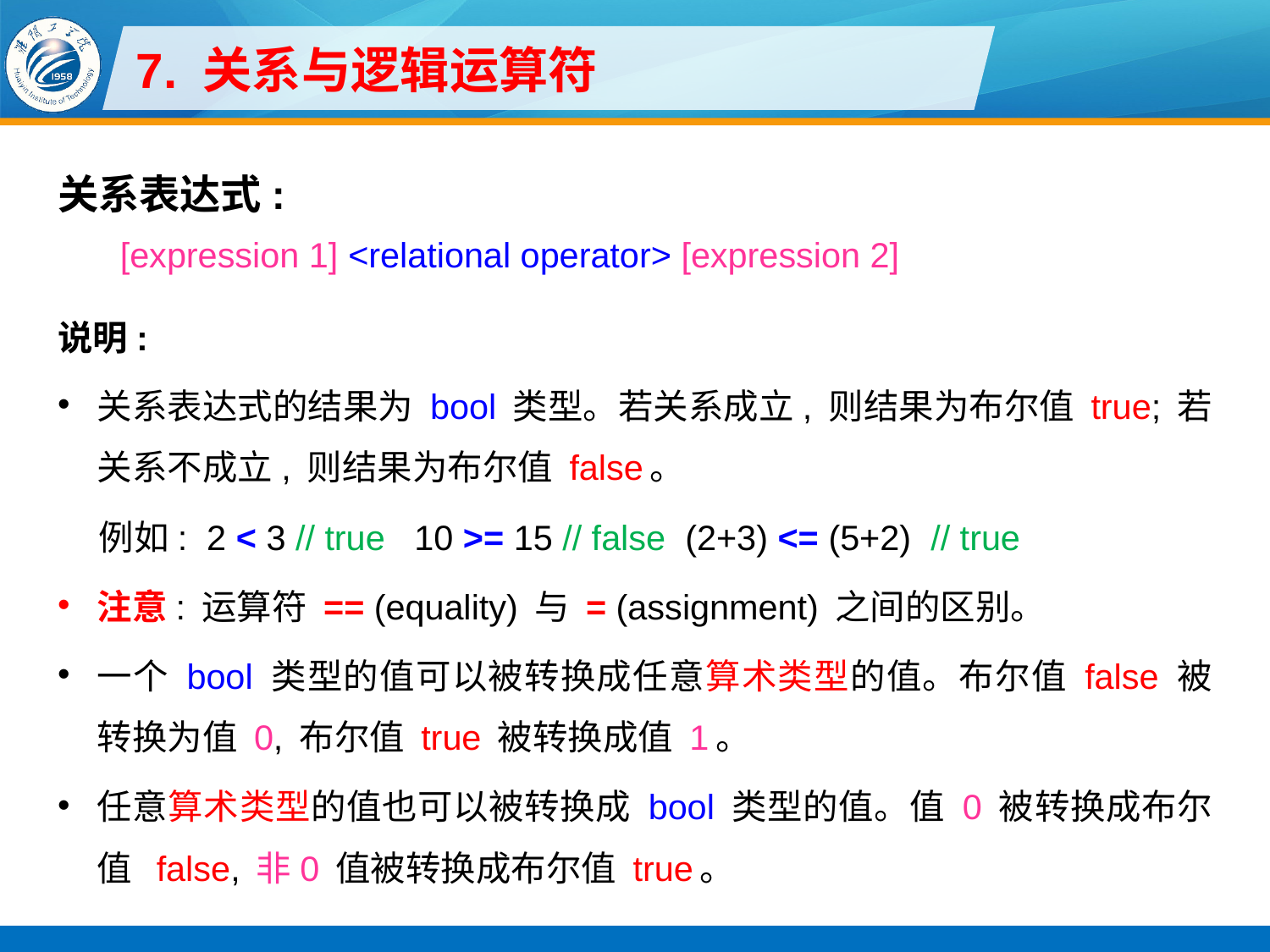

# 7. 关系与逻辑运算符
关系表达式:
[expression 1] <relational operator> [expression 2]
说明:
关系表达式的结果为 bool 类型。若关系成立, 则结果为布尔值 true; 若关系不成立, 则结果为布尔值 false。
例如:  2 < 3 // true   10 >= 15 // false  (2+3) <= (5+2)  // true
注意: 运算符 == (equality) 与 = (assignment) 之间的区别。
一个 bool 类型的值可以被转换成任意算术类型的值。布尔值 false 被转换为值 0, 布尔值 true 被转换成值 1。
任意算术类型的值也可以被转换成 bool 类型的值。值 0 被转换成布尔值  false, 非0 值被转换成布尔值 true。